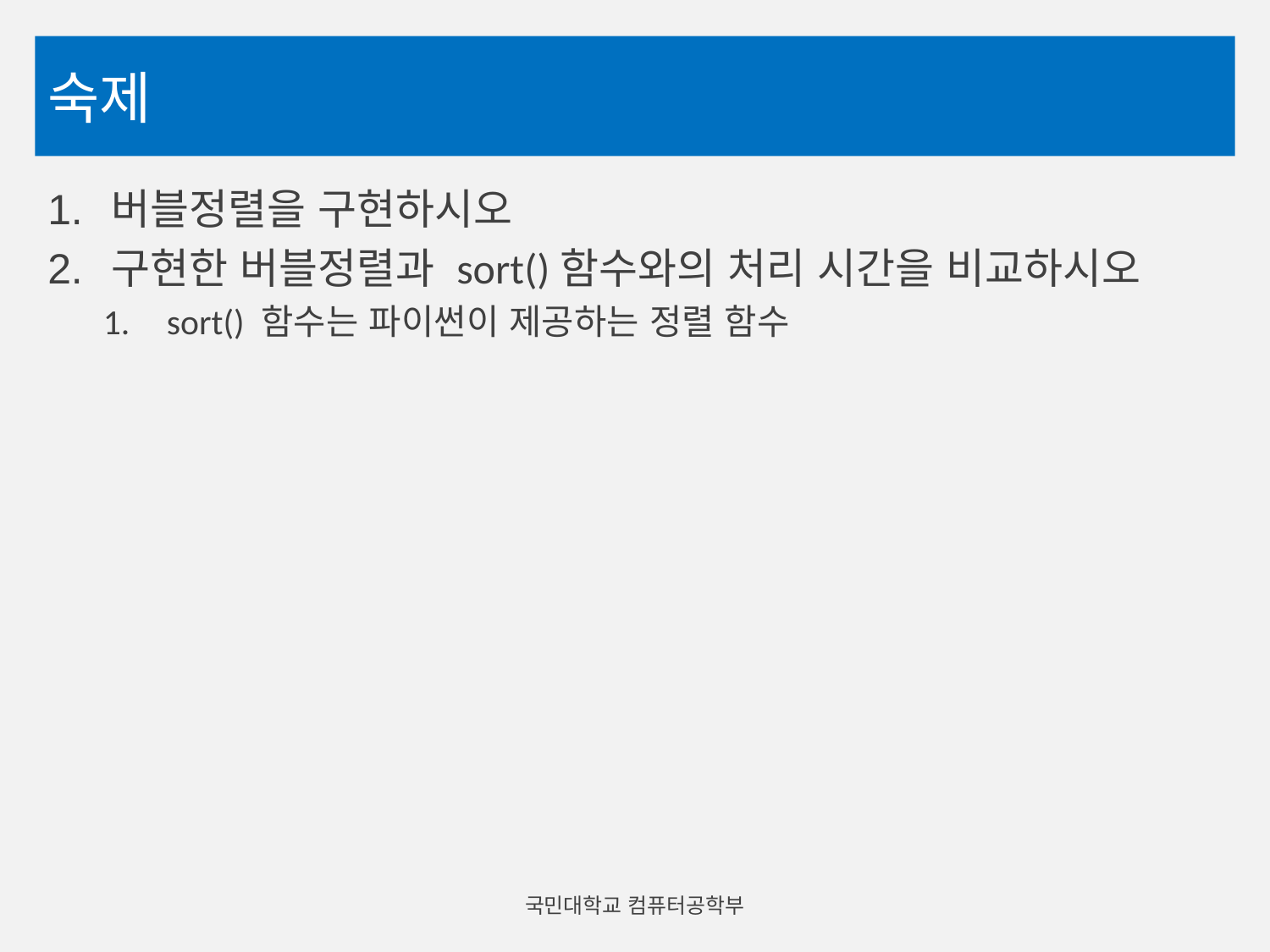

# 숙제
버블정렬을 구현하시오
구현한 버블정렬과 sort()함수와의 처리 시간을 비교하시오
sort() 함수는 파이썬이 제공하는 정렬 함수
국민대학교 컴퓨터공학부